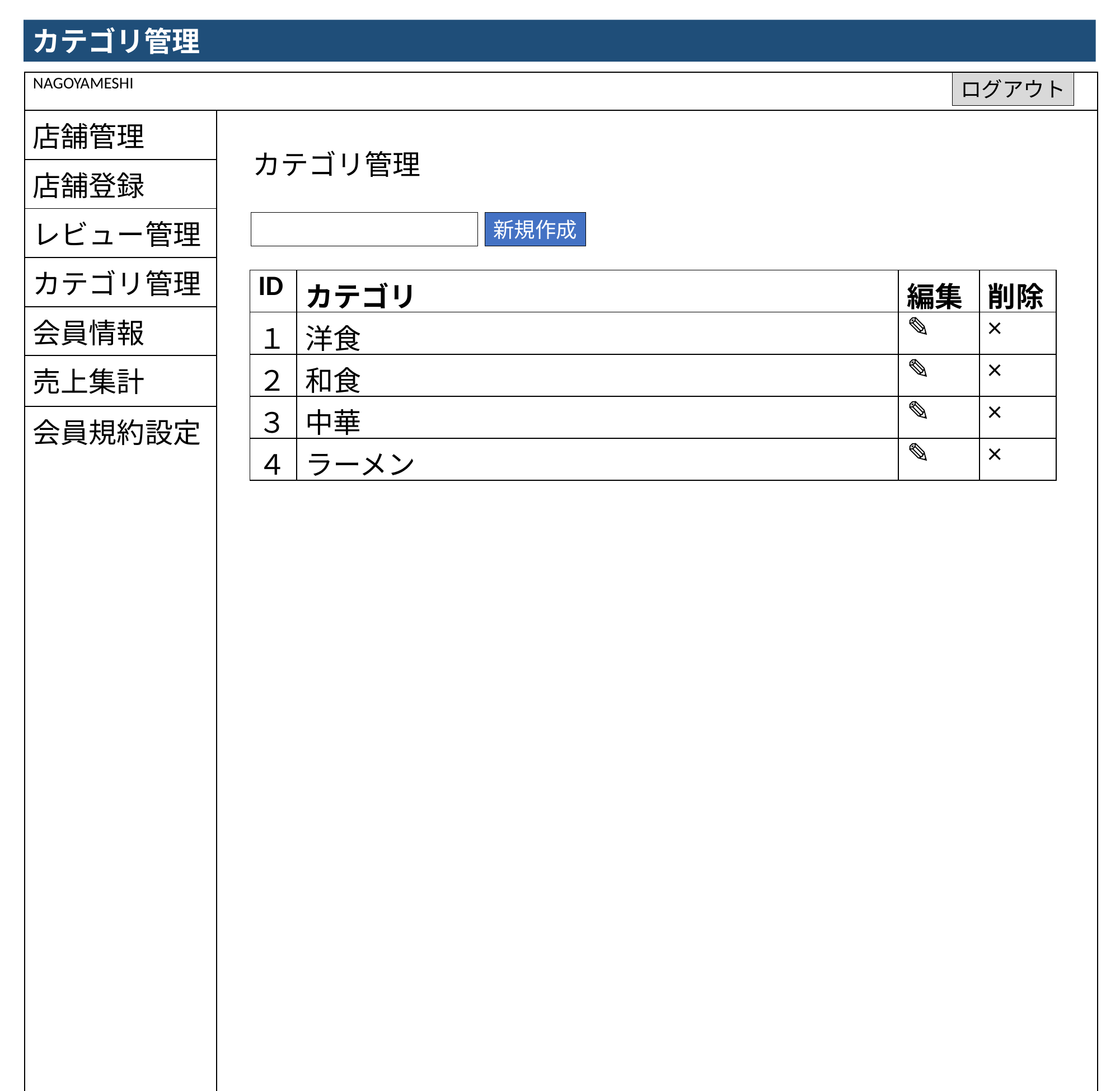

カテゴリ管理
| NAGOYAMESHI |  |
| --- | --- |
| 店舗管理 | カテゴリ管理 |
| 店舗登録 |  |
| レビュー管理 |  |
| カテゴリ管理 |  |
| 会員情報 |  |
| 売上集計 |  |
| 会員規約設定 |  |
ログアウト

新規作成
| ID | カテゴリ | 編集 | 削除 |
| --- | --- | --- | --- |
| １ | 洋食 | ✎ | × |
| ２ | 和食 | ✎ | × |
| ３ | 中華 | ✎ | × |
| ４ | ラーメン | ✎ | × |